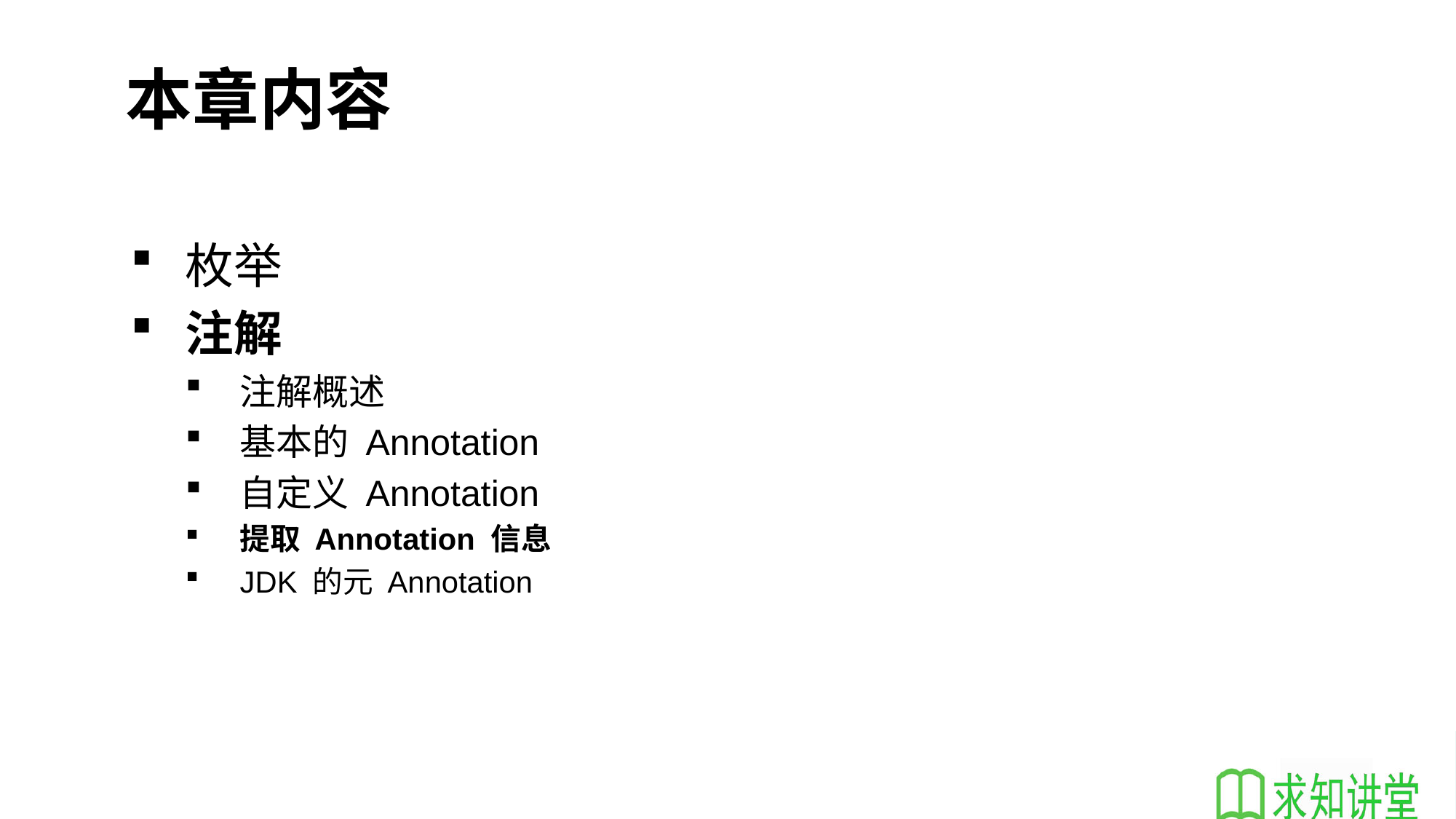

# 本章内容
枚举
注解
注解概述
基本的 Annotation
自定义 Annotation
提取 Annotation 信息
JDK 的元 Annotation